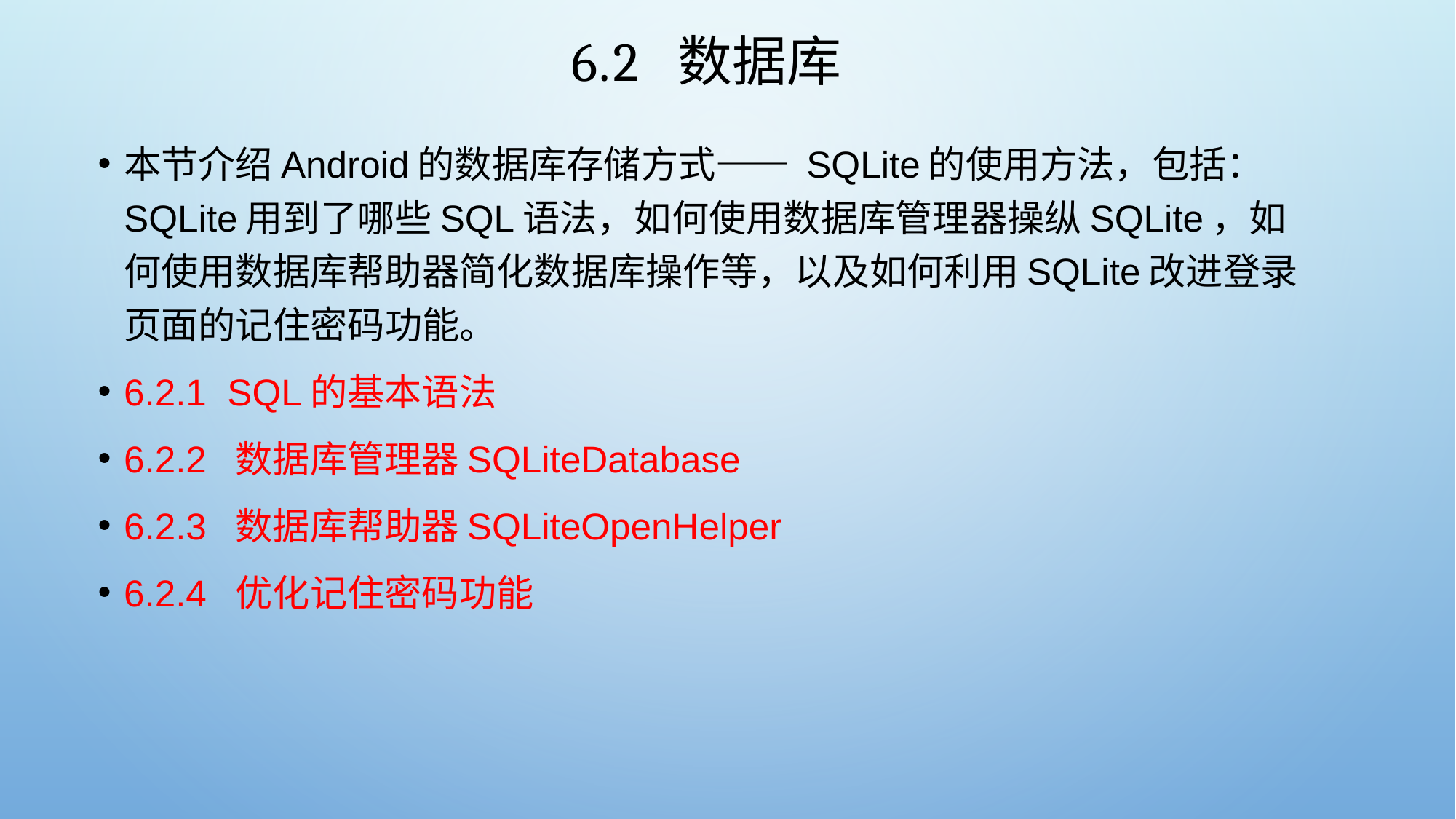

# 6.2  数据库
本节介绍Android的数据库存储方式—— SQLite的使用方法，包括：SQLite用到了哪些SQL语法，如何使用数据库管理器操纵SQLite，如何使用数据库帮助器简化数据库操作等，以及如何利用SQLite改进登录页面的记住密码功能。
6.2.1  SQL的基本语法
6.2.2  数据库管理器SQLiteDatabase
6.2.3  数据库帮助器SQLiteOpenHelper
6.2.4  优化记住密码功能